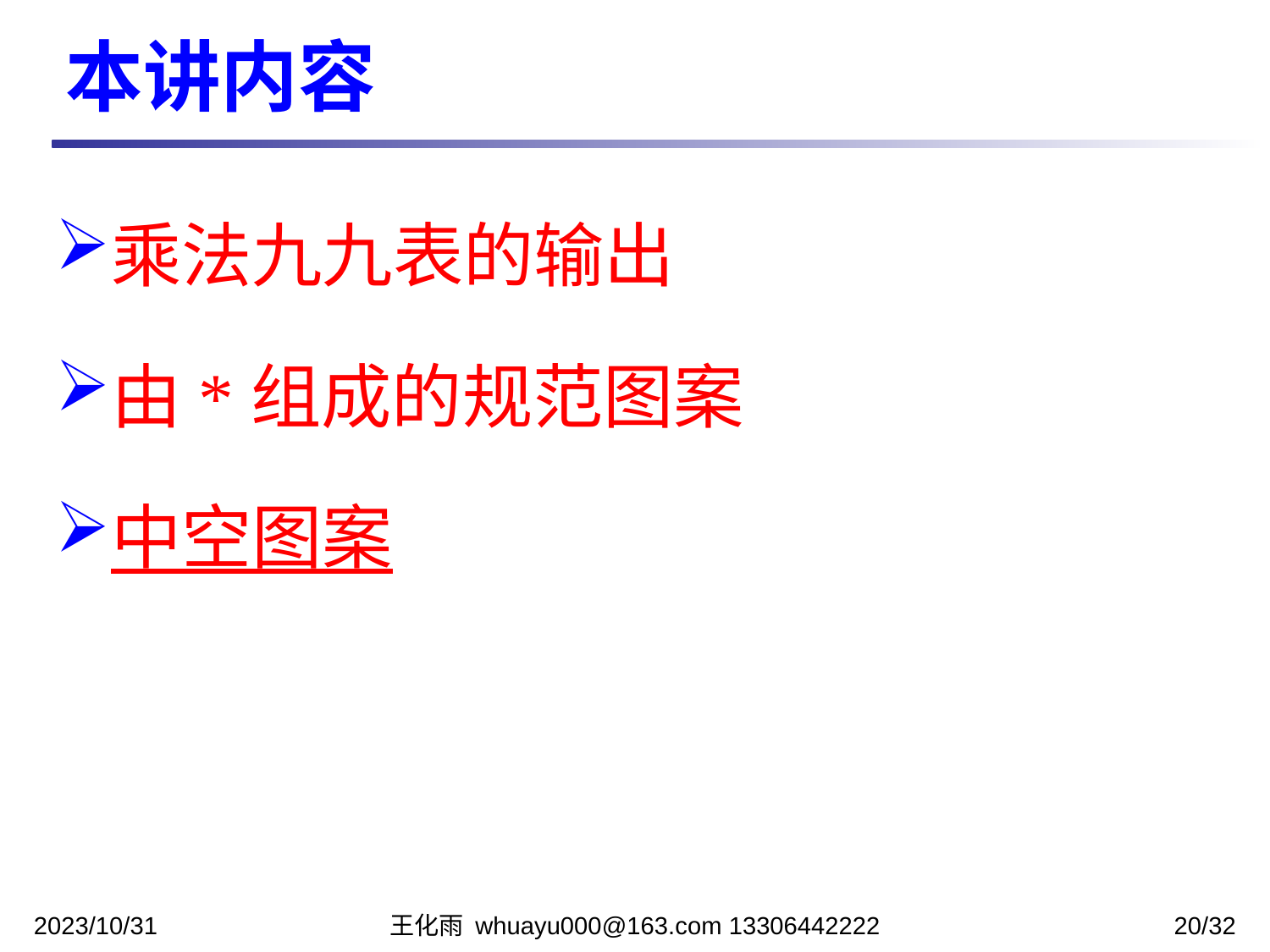

本讲内容
乘法九九表的输出
由*组成的规范图案
中空图案
2023/10/31
王化雨 whuayu000@163.com 13306442222
20/32